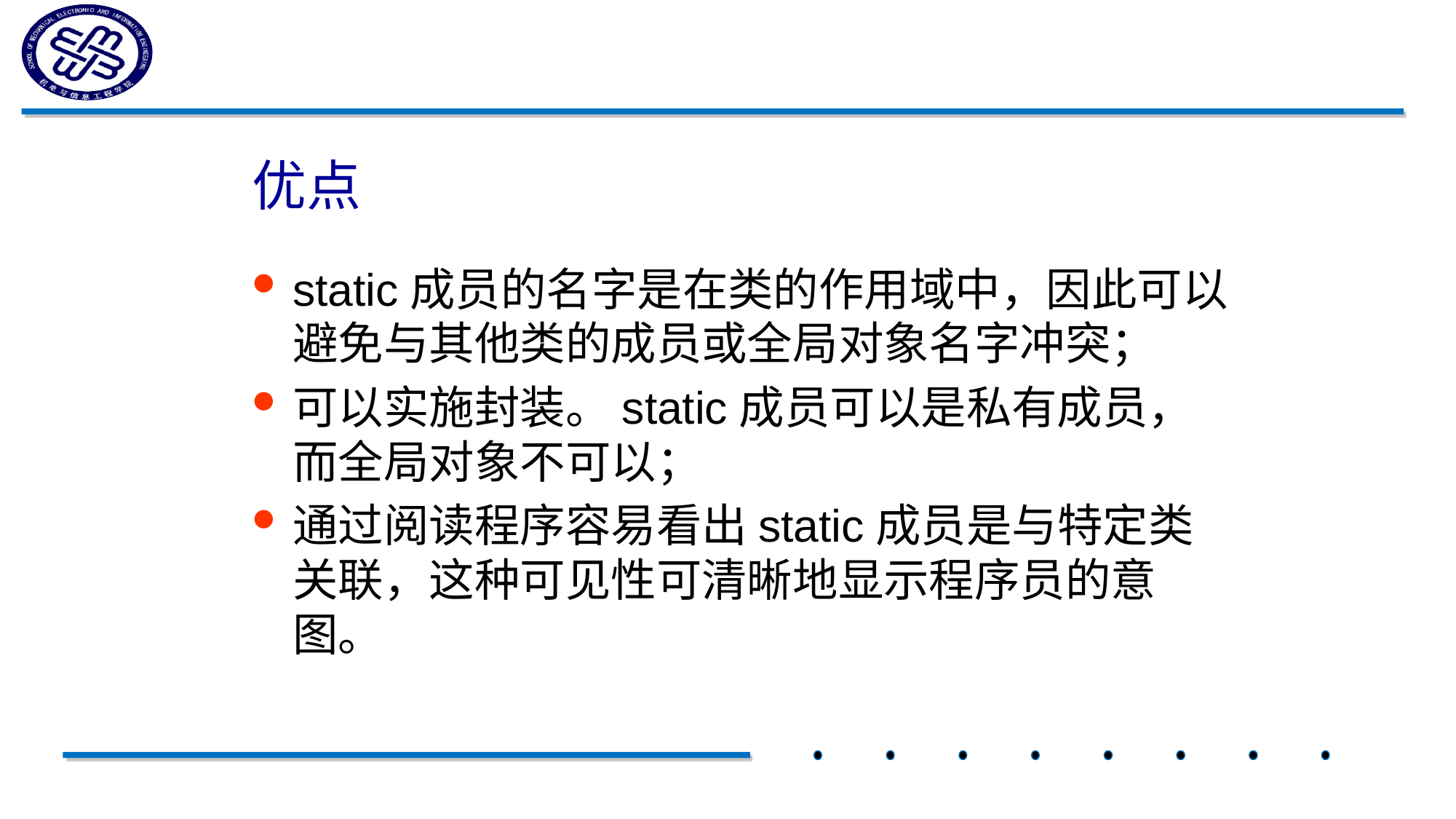

# 优点
static成员的名字是在类的作用域中，因此可以避免与其他类的成员或全局对象名字冲突；
可以实施封装。static成员可以是私有成员，而全局对象不可以；
通过阅读程序容易看出static成员是与特定类关联，这种可见性可清晰地显示程序员的意图。